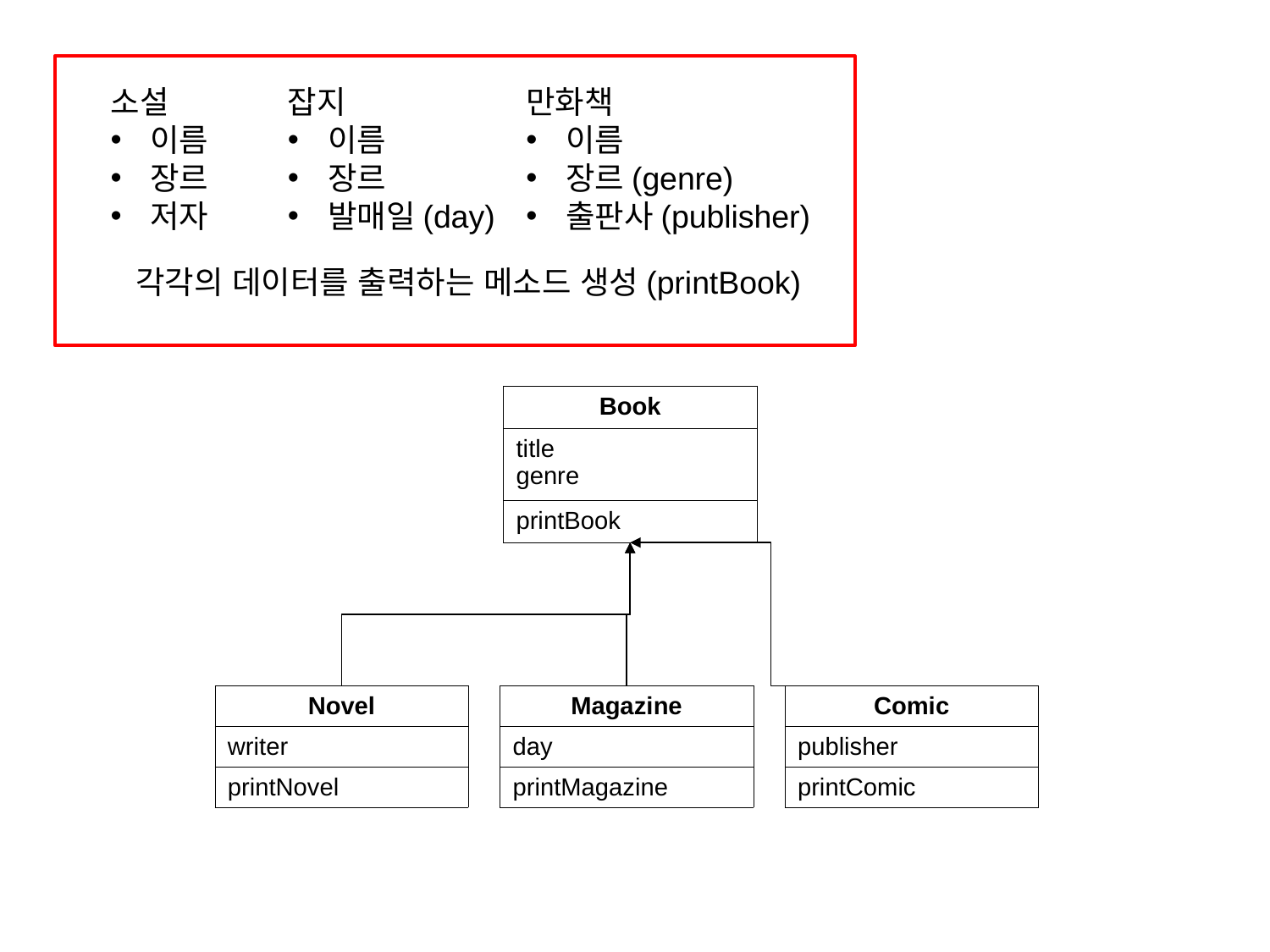

소설
이름
장르
저자

잡지
이름
장르
발매일(day)

만화책
이름
장르(genre)
출판사(publisher)

각각의 데이터를 출력하는 메소드 생성(printBook)
| Book |
| --- |
| title genre |
| printBook |
| Novel |
| --- |
| writer |
| printNovel |
| Magazine |
| --- |
| day |
| printMagazine |
| Comic |
| --- |
| publisher |
| printComic |